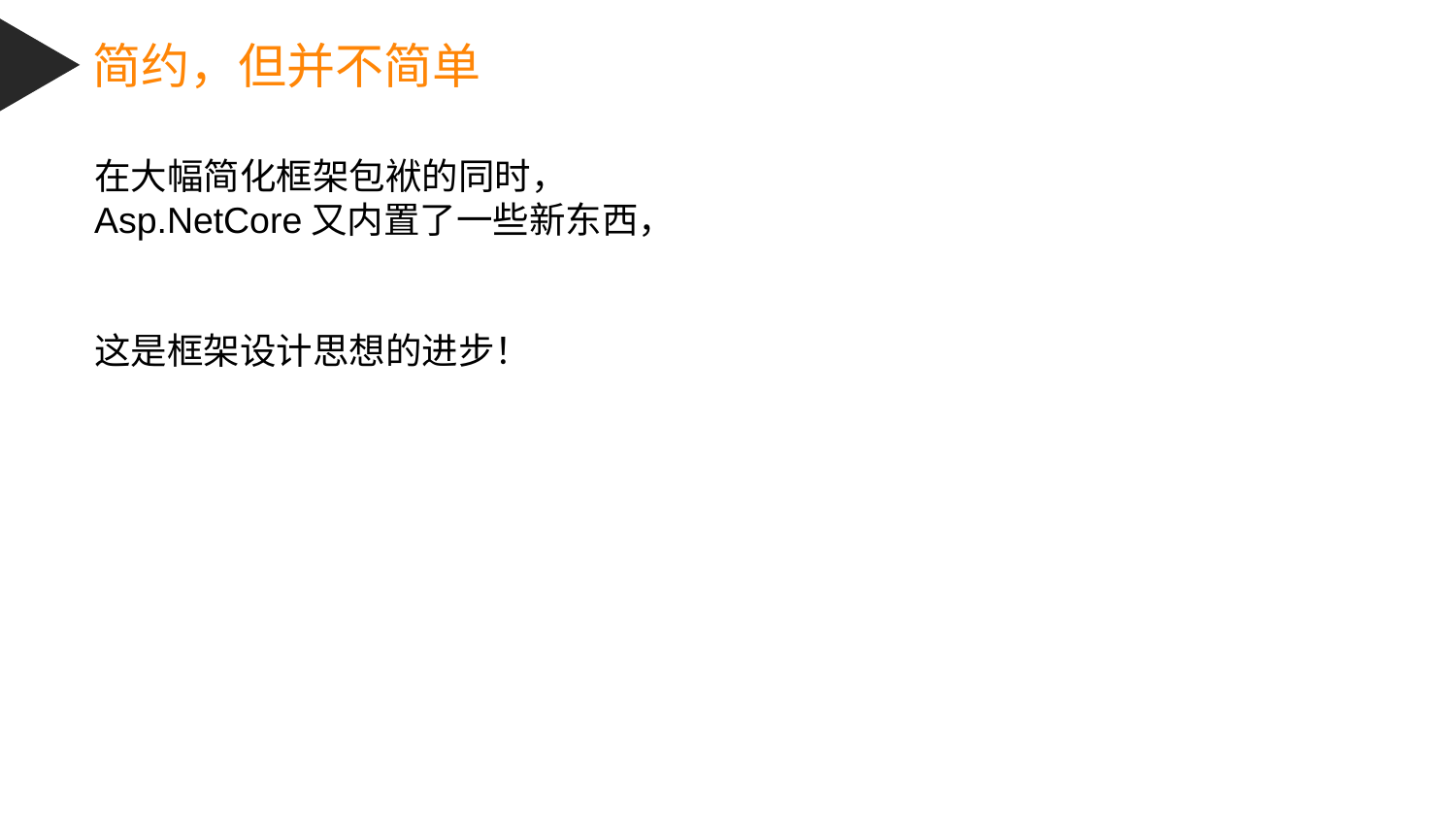

简约，但并不简单
在大幅简化框架包袱的同时，
Asp.NetCore又内置了一些新东西，

这是框架设计思想的进步！